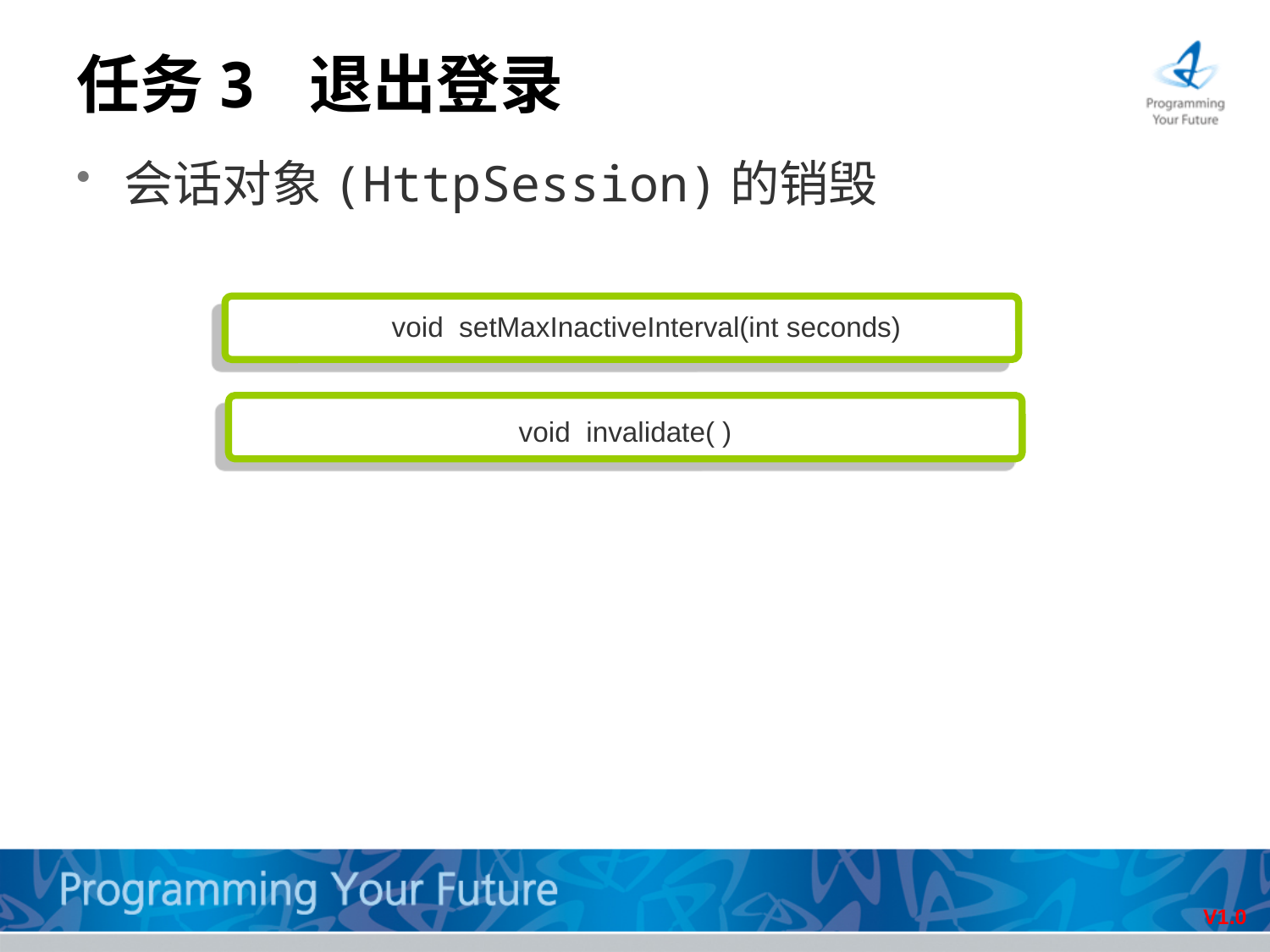

# 任务3 退出登录
会话对象(HttpSession)的销毁
void  setMaxInactiveInterval(int seconds)
void  invalidate( )